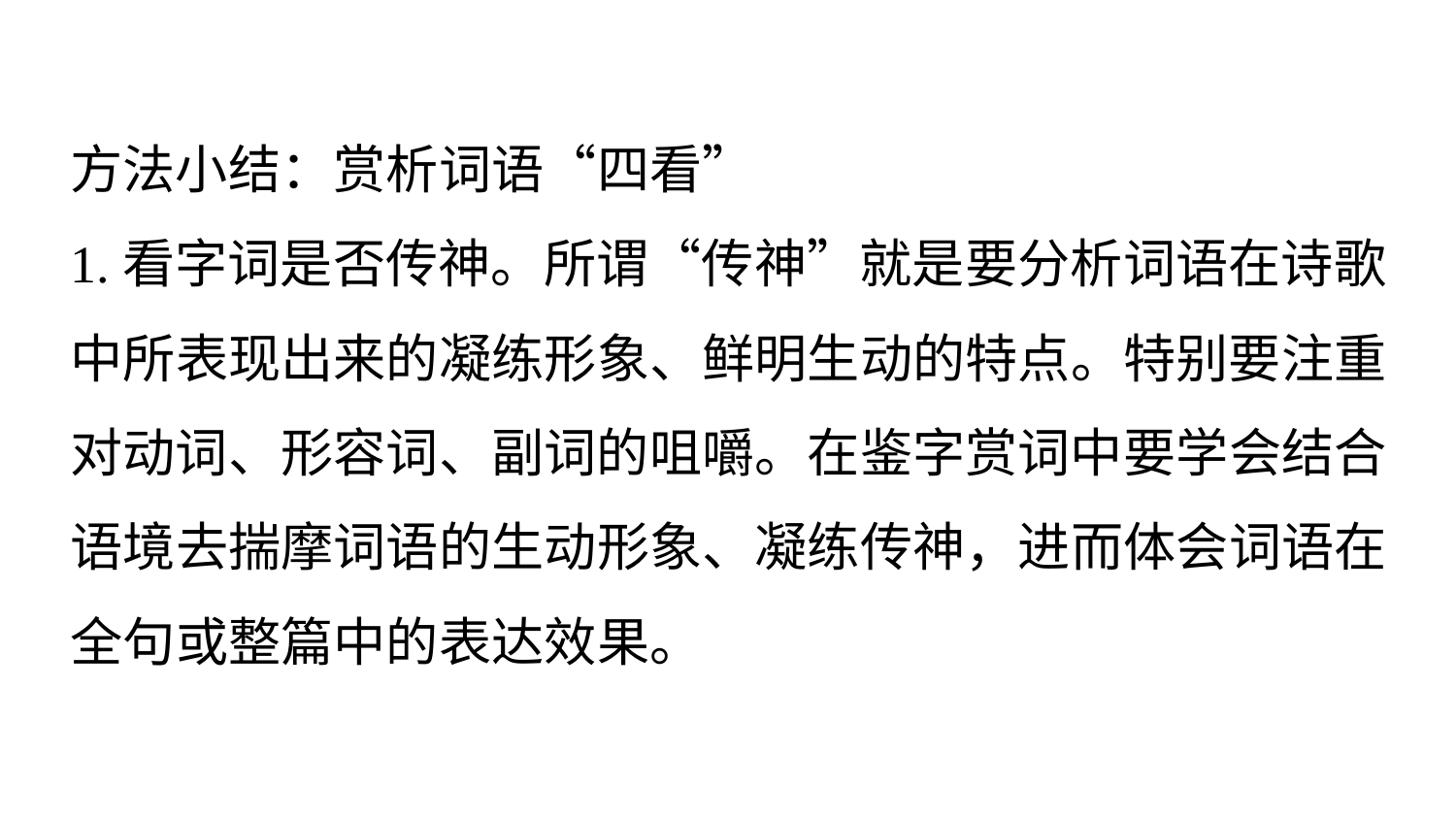

方法小结：赏析词语“四看”
1.看字词是否传神。所谓“传神”就是要分析词语在诗歌中所表现出来的凝练形象、鲜明生动的特点。特别要注重对动词、形容词、副词的咀嚼。在鉴字赏词中要学会结合语境去揣摩词语的生动形象、凝练传神，进而体会词语在全句或整篇中的表达效果。